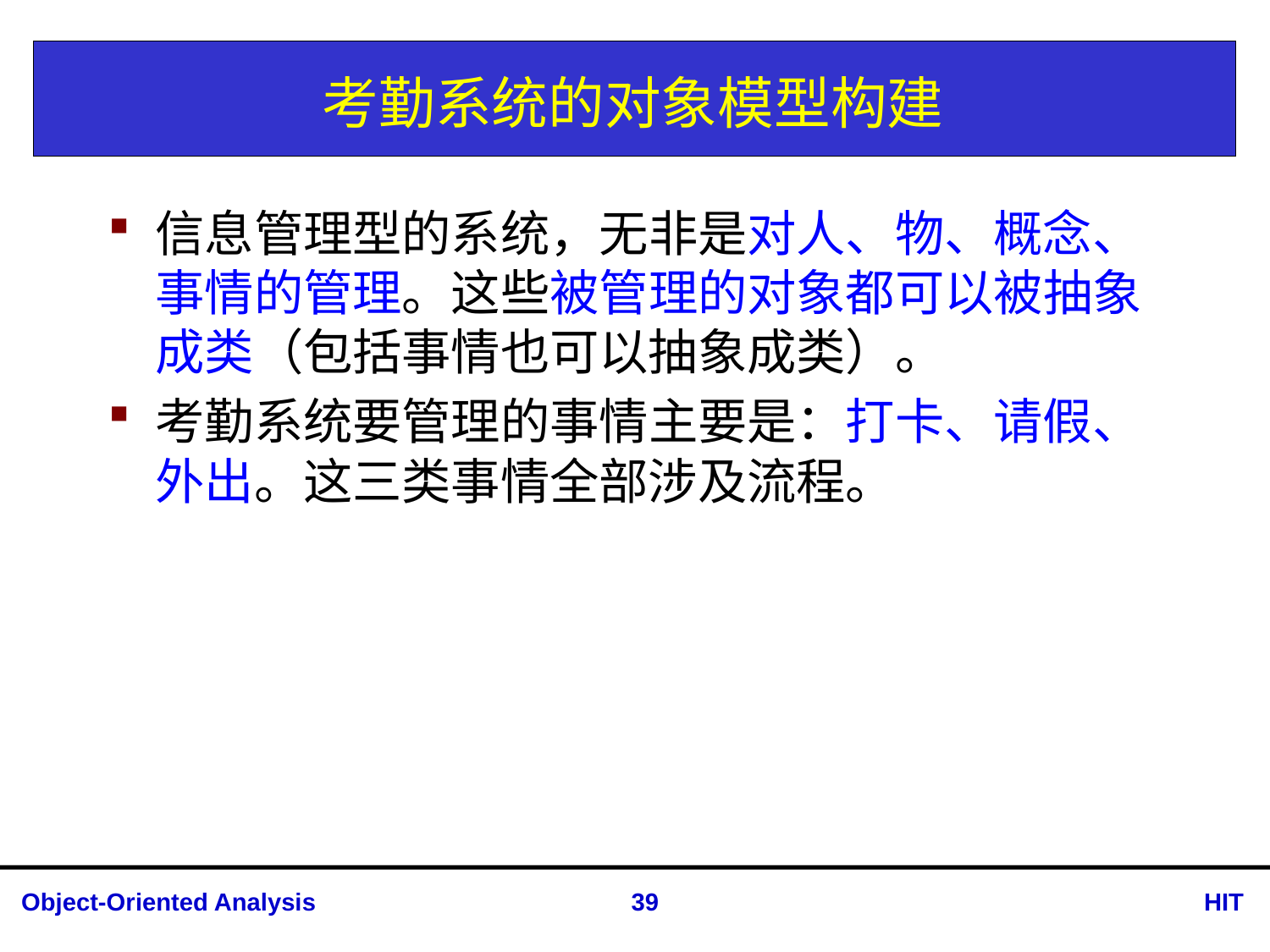

# 考勤系统的对象模型构建
信息管理型的系统，无非是对人、物、概念、事情的管理。这些被管理的对象都可以被抽象成类（包括事情也可以抽象成类）。
考勤系统要管理的事情主要是：打卡、请假、外出。这三类事情全部涉及流程。